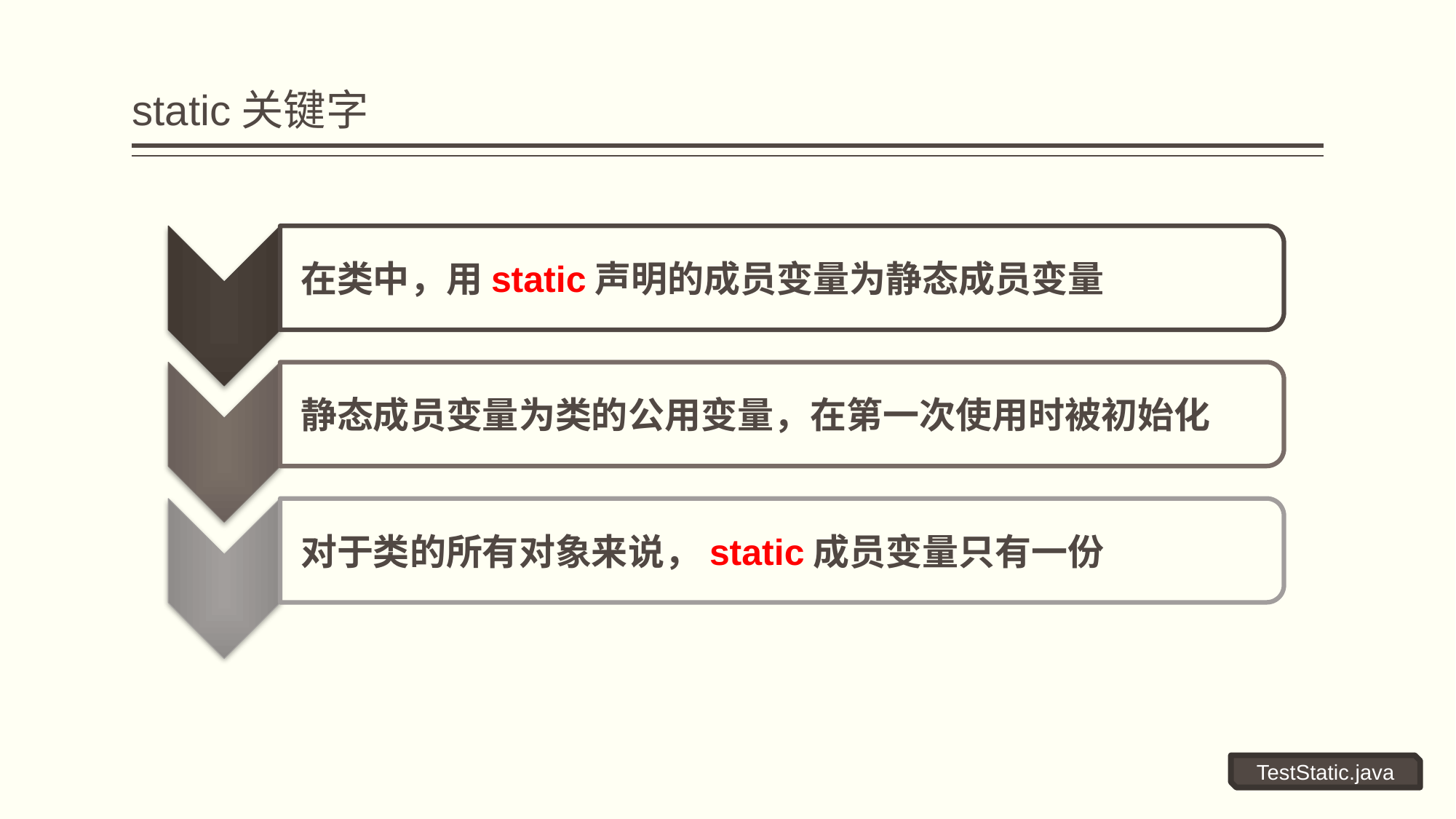

# static关键字

在类中，用static声明的成员变量为静态成员变量

静态成员变量为类的公用变量，在第一次使用时被初始化

对于类的所有对象来说，static成员变量只有一份
TestStatic.java